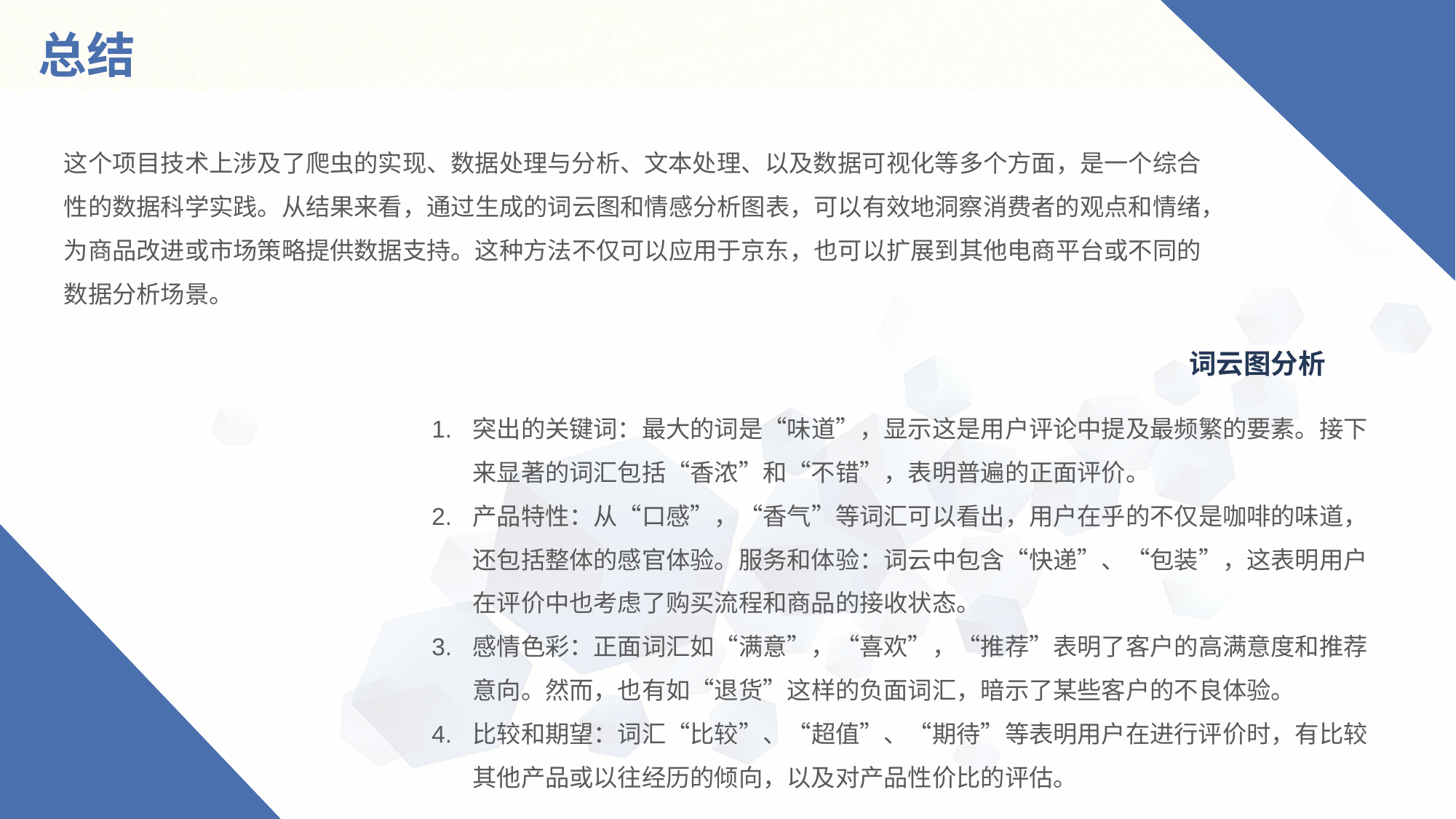

# 总结
这个项目技术上涉及了爬虫的实现、数据处理与分析、文本处理、以及数据可视化等多个方面，是一个综合性的数据科学实践。从结果来看，通过生成的词云图和情感分析图表，可以有效地洞察消费者的观点和情绪，为商品改进或市场策略提供数据支持。这种方法不仅可以应用于京东，也可以扩展到其他电商平台或不同的数据分析场景。
词云图分析
突出的关键词：最大的词是“味道”，显示这是用户评论中提及最频繁的要素。接下来显著的词汇包括“香浓”和“不错”，表明普遍的正面评价。
产品特性：从“口感”，“香气”等词汇可以看出，用户在乎的不仅是咖啡的味道，还包括整体的感官体验。服务和体验：词云中包含“快递”、“包装”，这表明用户在评价中也考虑了购买流程和商品的接收状态。
感情色彩：正面词汇如“满意”，“喜欢”，“推荐”表明了客户的高满意度和推荐意向。然而，也有如“退货”这样的负面词汇，暗示了某些客户的不良体验。
比较和期望：词汇“比较”、“超值”、“期待”等表明用户在进行评价时，有比较其他产品或以往经历的倾向，以及对产品性价比的评估。